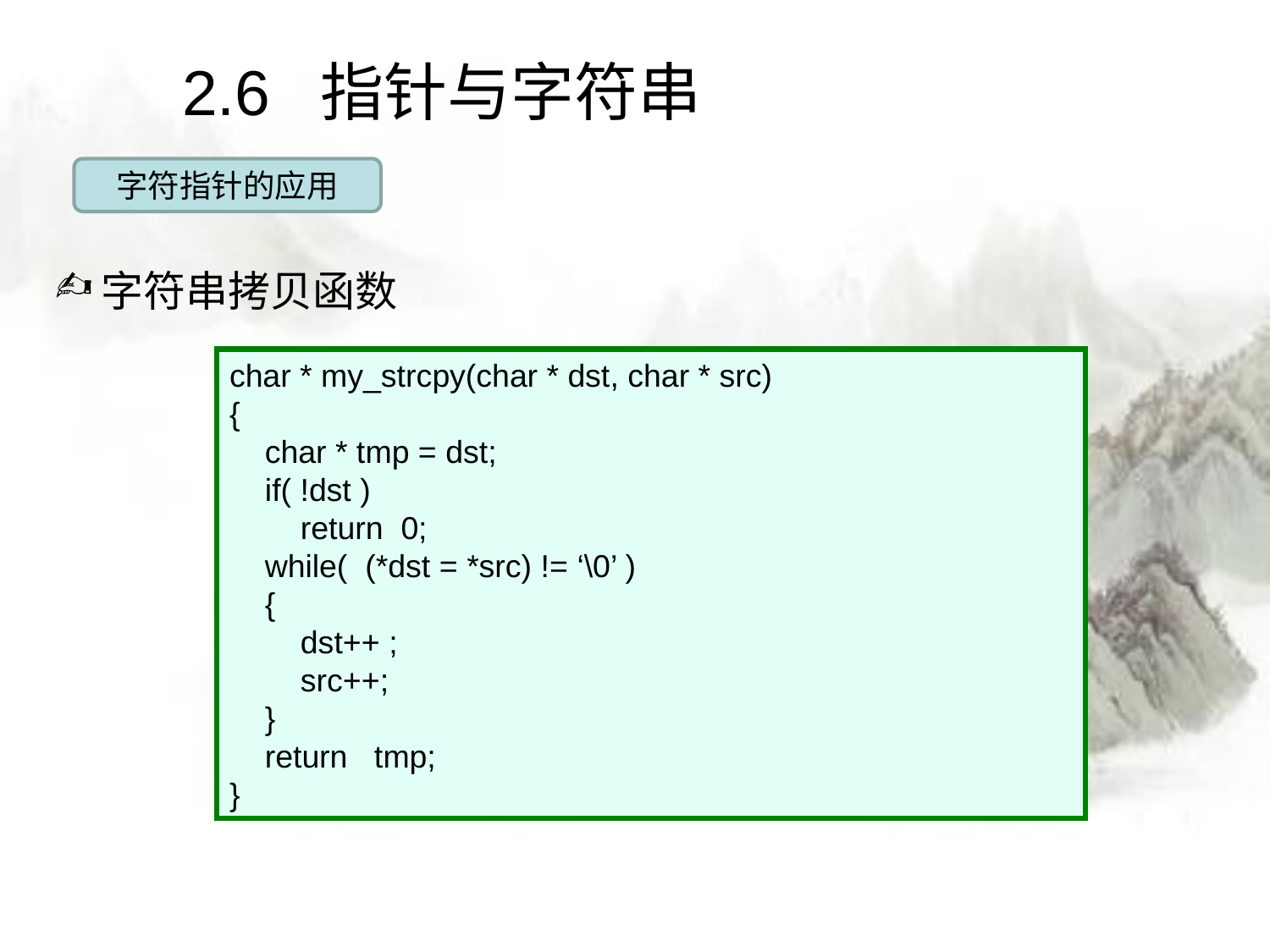

# 2.6  指针与字符串
字符指针的应用
字符串拷贝函数
char * my_strcpy(char * dst, char * src)
{
    char * tmp = dst;
    if( !dst )
        return  0;
    while(  (*dst = *src) != ‘\0’ )
    {
        dst++ ;
        src++;
    }
    return   tmp;
}